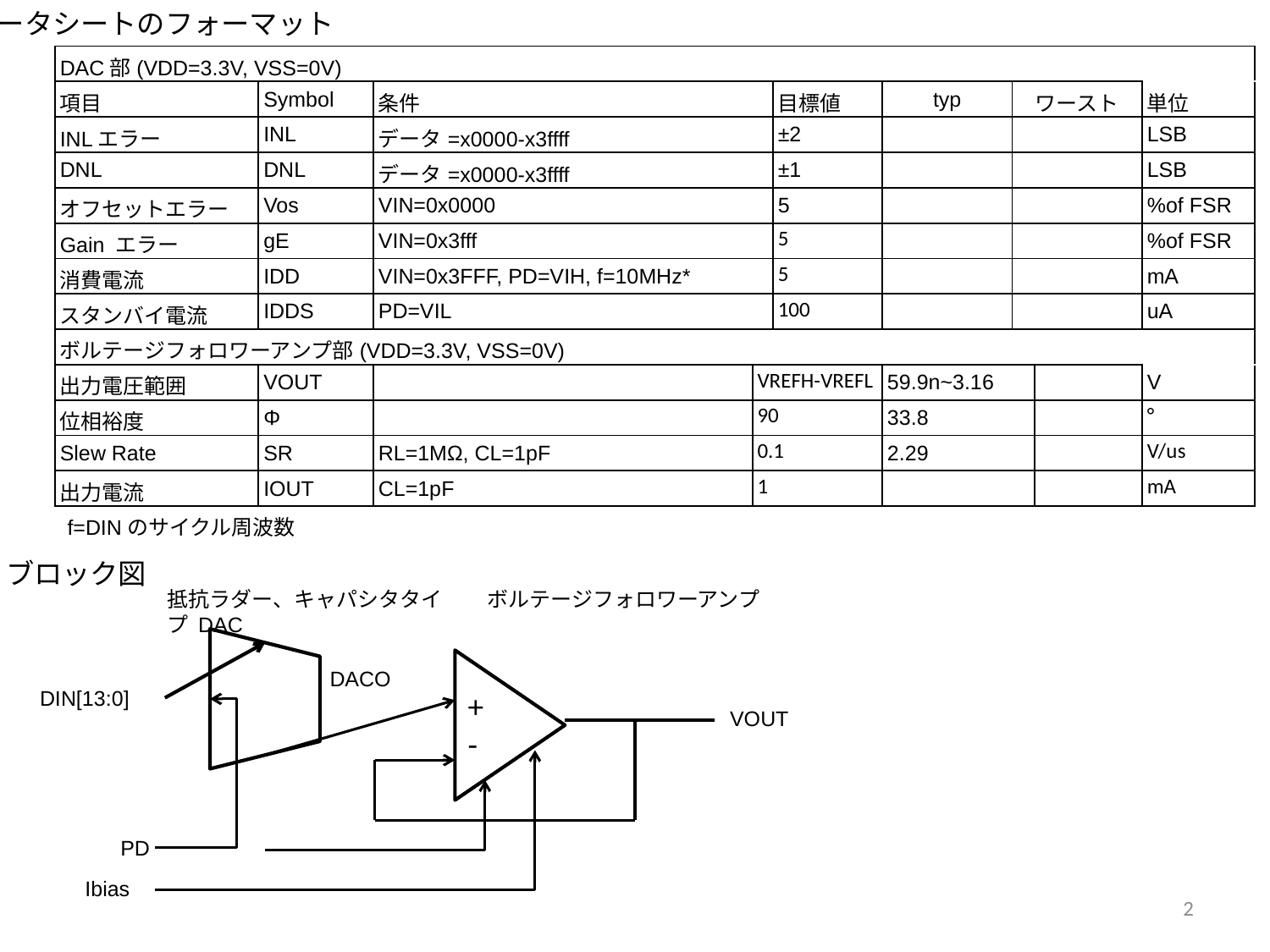

データシートのフォーマット
| DAC部(VDD=3.3V, VSS=0V) |  |  |  |  |  |  |  |  |
| --- | --- | --- | --- | --- | --- | --- | --- | --- |
| 項目 | Symbol | 条件 |  | 目標値 | typ | ワースト |  | 単位 |
| INLエラー | INL | データ=x0000-x3ffff |  | ±2 |  |  |  | LSB |
| DNL | DNL | データ=x0000-x3ffff |  | ±1 |  |  |  | LSB |
| オフセットエラー | Vos | VIN=0x0000 |  | 5 |  |  |  | %of FSR |
| Gain エラー | gE | VIN=0x3fff |  | 5 |  |  |  | %of FSR |
| 消費電流 | IDD | VIN=0x3FFF, PD=VIH, f=10MHz\* |  | 5 |  |  |  | mA |
| スタンバイ電流 | IDDS | PD=VIL |  | 100 |  |  |  | uA |
| ボルテージフォロワーアンプ部(VDD=3.3V, VSS=0V) |  |  |  |  |  |  |  |  |
| 出力電圧範囲 | VOUT |  | VREFH-VREFL |  | 59.9n~3.16 |  |  | V |
| 位相裕度 | Φ |  | 90 |  | 33.8 |  |  | ° |
| Slew Rate | SR | RL=1MΩ, CL=1pF | 0.1 |  | 2.29 |  |  | V/us |
| 出力電流 | IOUT | CL=1pF | 1 |  |  |  |  | mA |
f=DINのサイクル周波数
ブロック図
抵抗ラダー、キャパシタタイプ DAC
ボルテージフォロワーアンプ

DACO

DIN[13:0]
+
-
VOUT
PD
Ibias
2